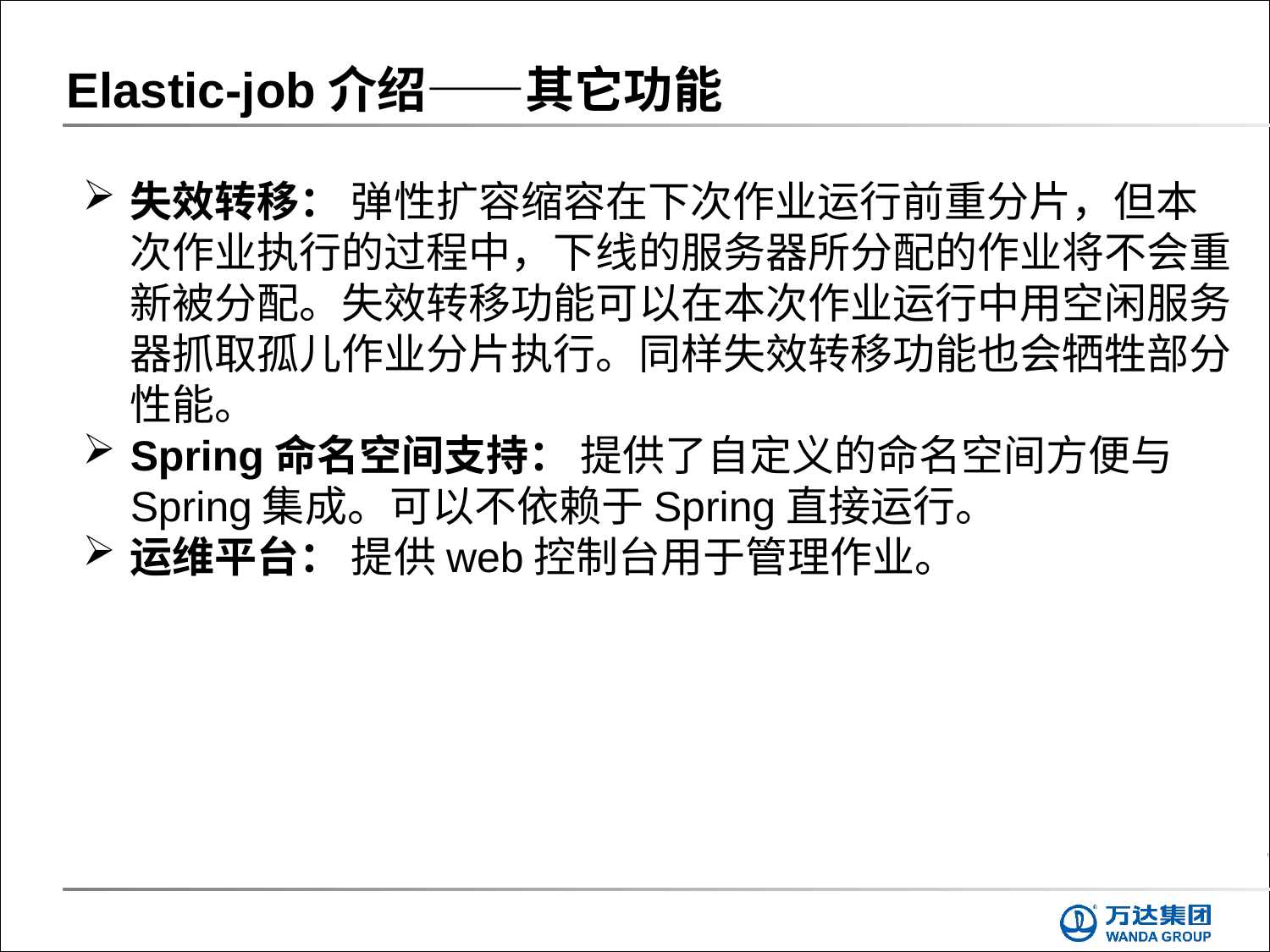

# Elastic-job介绍——其它功能
失效转移： 弹性扩容缩容在下次作业运行前重分片，但本次作业执行的过程中，下线的服务器所分配的作业将不会重新被分配。失效转移功能可以在本次作业运行中用空闲服务器抓取孤儿作业分片执行。同样失效转移功能也会牺牲部分性能。
Spring命名空间支持： 提供了自定义的命名空间方便与Spring集成。可以不依赖于Spring直接运行。
运维平台： 提供web控制台用于管理作业。